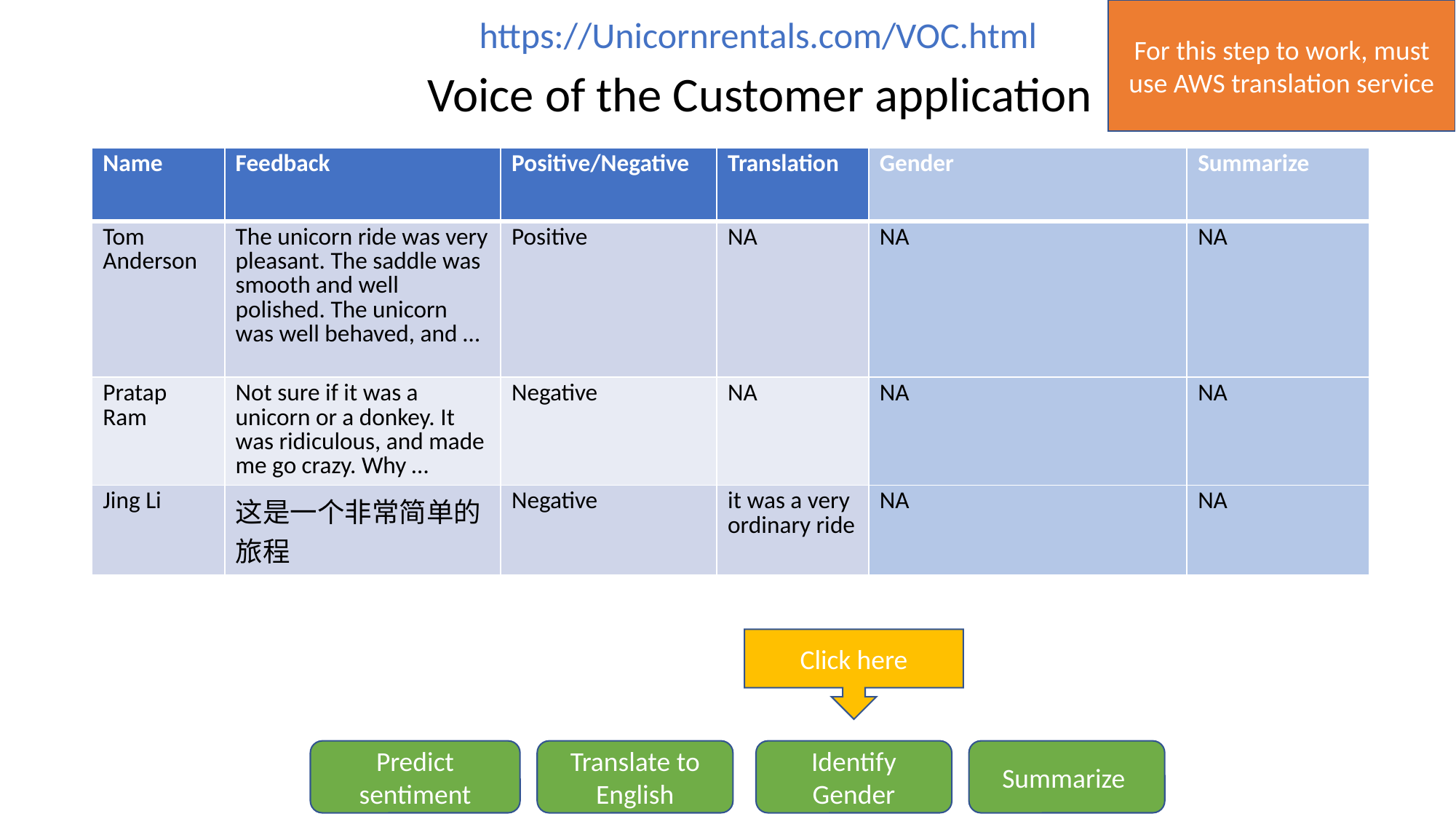

https://Unicornrentals.com/VOC.html
For this step to work, must use AWS translation service
# Voice of the Customer application
| Name | Feedback | Positive/Negative | Translation | Gender | Summarize |
| --- | --- | --- | --- | --- | --- |
| Tom Anderson | The unicorn ride was very pleasant. The saddle was smooth and well polished. The unicorn was well behaved, and … | Positive | NA | NA | NA |
| Pratap Ram | Not sure if it was a unicorn or a donkey. It was ridiculous, and made me go crazy. Why … | Negative | NA | NA | NA |
| Jing Li | 这是一个非常简单的旅程 | Negative | it was a very ordinary ride | NA | NA |
Click here
Predict sentiment
Identify Gender
Summarize
Translate to English